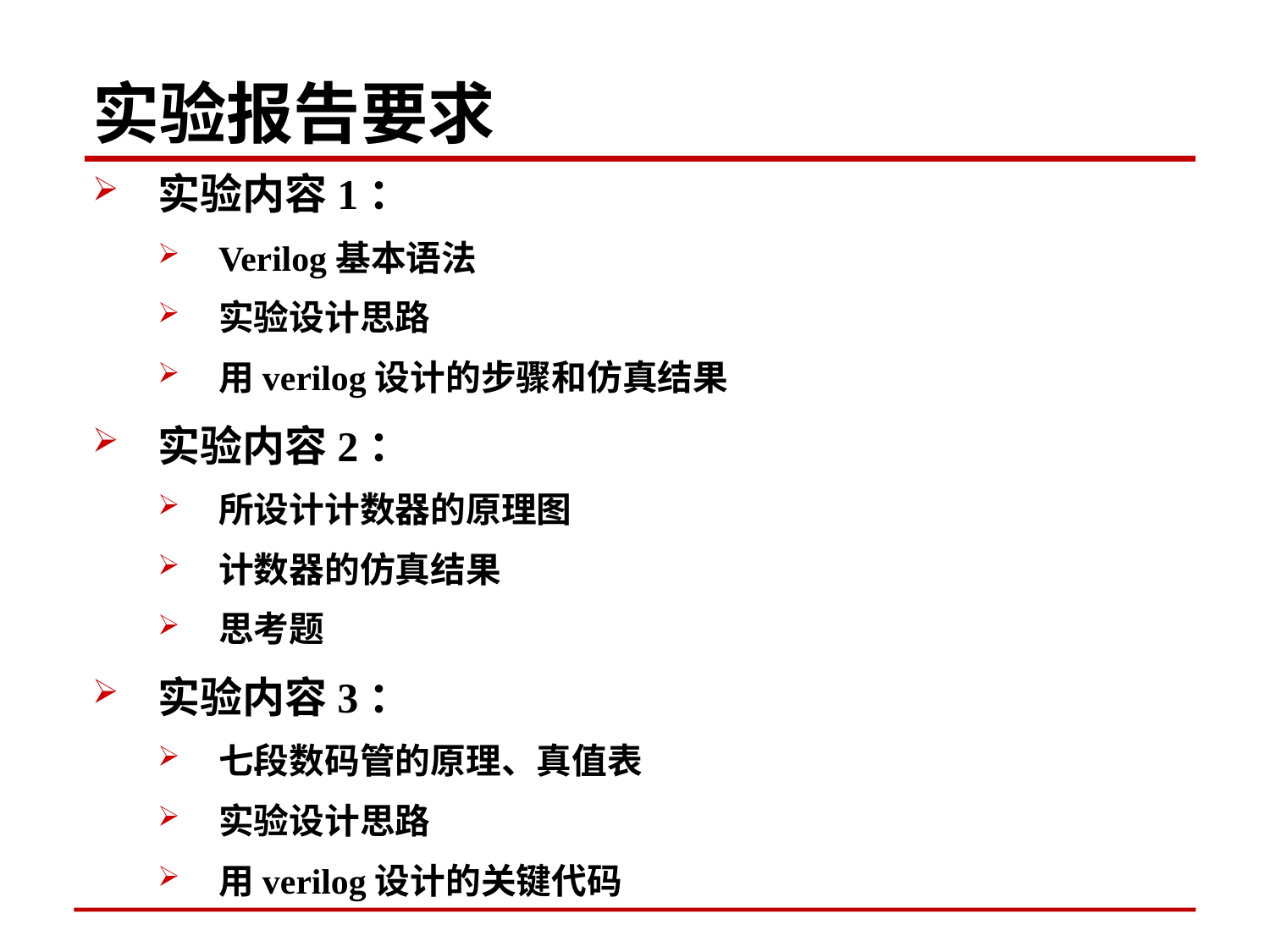

# 实验报告要求
实验内容1：
Verilog基本语法
实验设计思路
用verilog设计的步骤和仿真结果
实验内容2：
所设计计数器的原理图
计数器的仿真结果
思考题
实验内容3：
七段数码管的原理、真值表
实验设计思路
用verilog设计的关键代码